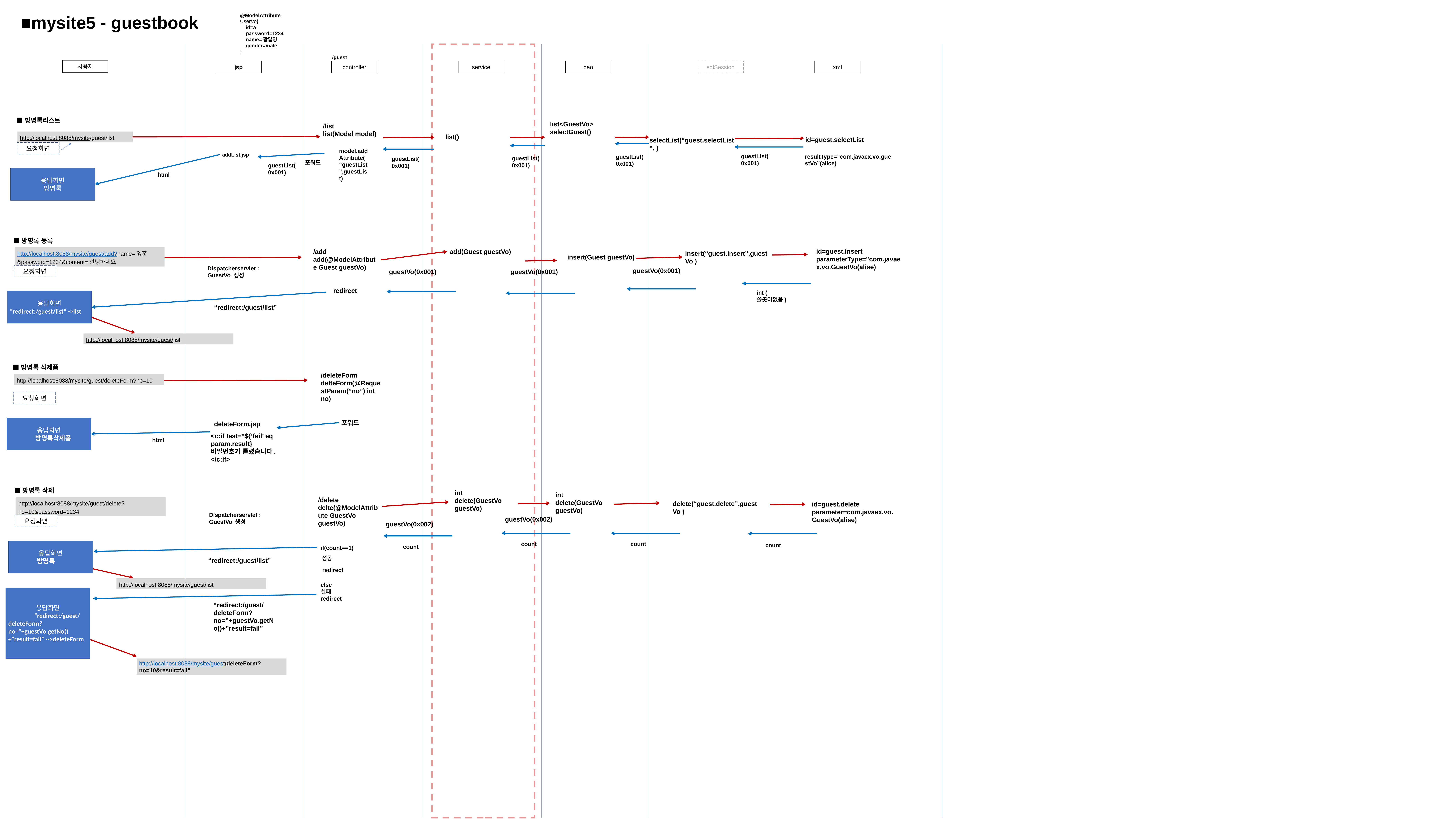

■mysite5 - guestbook
@ModelAttribute
UserVo{
    id=a
    password=1234
    name=황일영
    gender=male
}
/guest
■방명록리스트
list<GuestVo>
selectGuest()
/list
list(Model model)
http://localhost:8088/mysite/guest/list
list()

id=guest.selectList
selectList(“guest.selectList”, )
요청화면
model.addAttribute(
“guestList”,guestList)
addList.jsp
guestList(0x001)
resultType=”com.javaex.vo.guestVo”(alice)
guestList(0x001)
guestList(0x001)
guestList(0x001)
포워드
guestList(0x001)
응답화면
방명록
html
id=guest.insert
parameterType=”com.javaex.vo.GuestVo(alise)
/add
add(@ModelAttribute Guest guestVo)
add(Guest guestVo)
insert(“guest.insert”,guestVo )
insert(Guest guestVo)
Dispatcherservlet : GuestVo 생성
guestVo(0x001)
guestVo(0x001)
guestVo(0x001)
redirect
int (쓸곳이없음)
“redirect:/guest/list”
/deleteForm
delteForm(@RequestParam(”no”) int no)

포워드
deleteForm.jsp
<c:if test=”${’fail’ eq param.result}
비밀번호가 틀렸습니다.
</c:if>
html
int
delete(GuestVo guestVo)
int
delete(GuestVo guestVo)
/delete
delte(@ModelAttribute GuestVo guestVo)
delete(“guest.delete”,guestVo )
id=guest.delete
parameter=com.javaex.vo.GuestVo(alise)
Dispatcherservlet : GuestVo 생성
guestVo(0x002)
guestVo(0x002)
count
count
count
count
if(count==1)
성공
“redirect:/guest/list”
redirect
else
실패
redirect
“redirect:/guest/deleteForm?no=”+guestVo.getNo()+”result=fail”

사용자
jsp
controller
service
dao
sqlSession
xml
■방명록 등록
http://localhost:8088/mysite/guest/add?name=영훈&password=1234&content=안녕하세요
요청화면
응답화면
“redirect:/guest/list” ->list
http://localhost:8088/mysite/guest/list
■방명록 삭제폼
http://localhost:8088/mysite/guest/deleteForm?no=10
요청화면
응답화면
	방명록삭제폼
■방명록 삭제
http://localhost:8088/mysite/guest/delete?no=10&password=1234
요청화면
응답화면
	방명록
http://localhost:8088/mysite/guest/list
응답화면
	“redirect:/guest/deleteForm?no=”+guestVo.getNo()+”result=fail” -->deleteForm
http://localhost:8088/mysite/guest/deleteForm?no=10&result=fail”
deleteForm.jsp